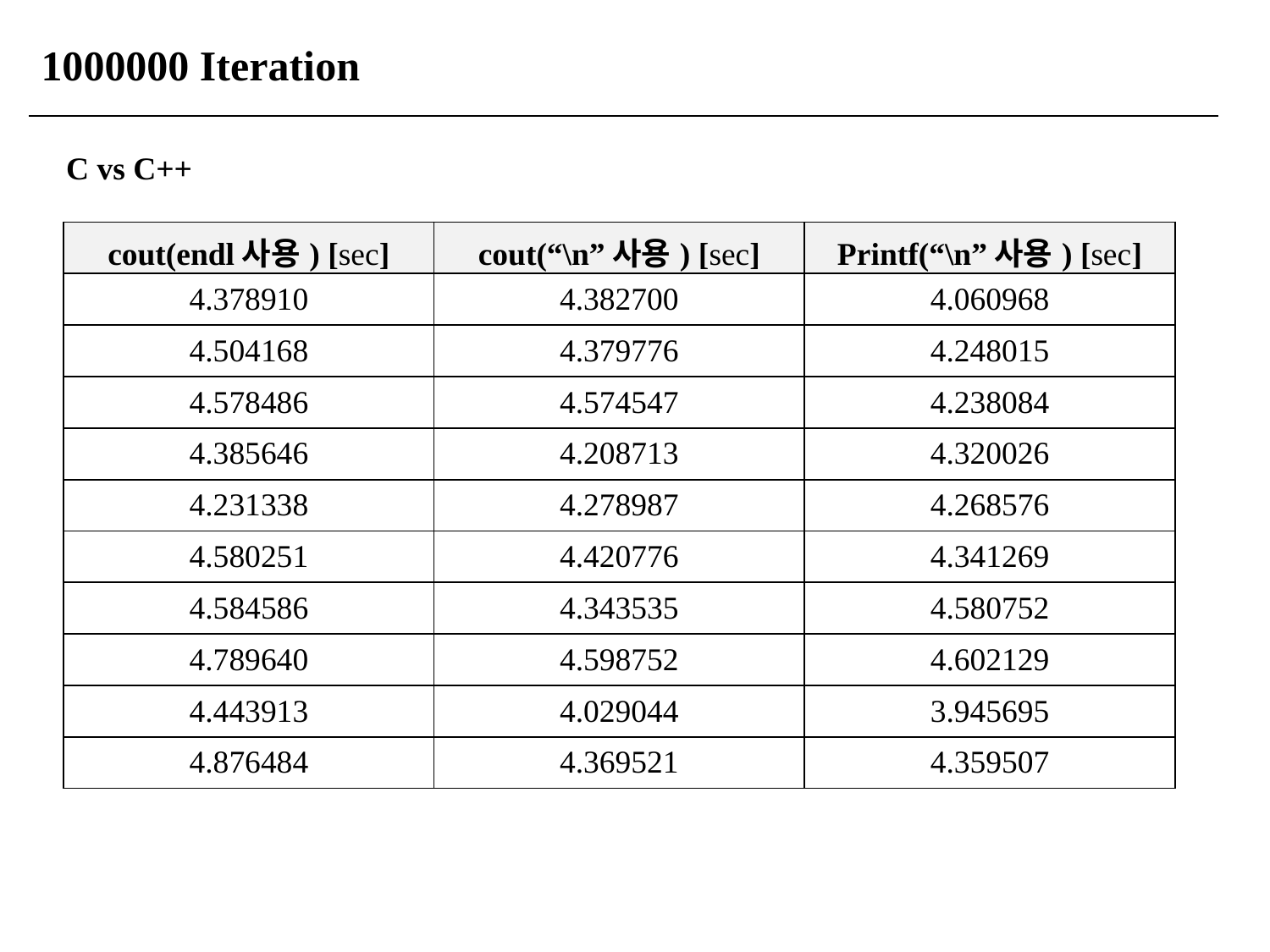

1000000 Iteration
C vs C++
| cout(endl사용) [sec] | cout(“\n”사용) [sec] | Printf(“\n”사용) [sec] |
| --- | --- | --- |
| 4.378910 | 4.382700 | 4.060968 |
| 4.504168 | 4.379776 | 4.248015 |
| 4.578486 | 4.574547 | 4.238084 |
| 4.385646 | 4.208713 | 4.320026 |
| 4.231338 | 4.278987 | 4.268576 |
| 4.580251 | 4.420776 | 4.341269 |
| 4.584586 | 4.343535 | 4.580752 |
| 4.789640 | 4.598752 | 4.602129 |
| 4.443913 | 4.029044 | 3.945695 |
| 4.876484 | 4.369521 | 4.359507 |